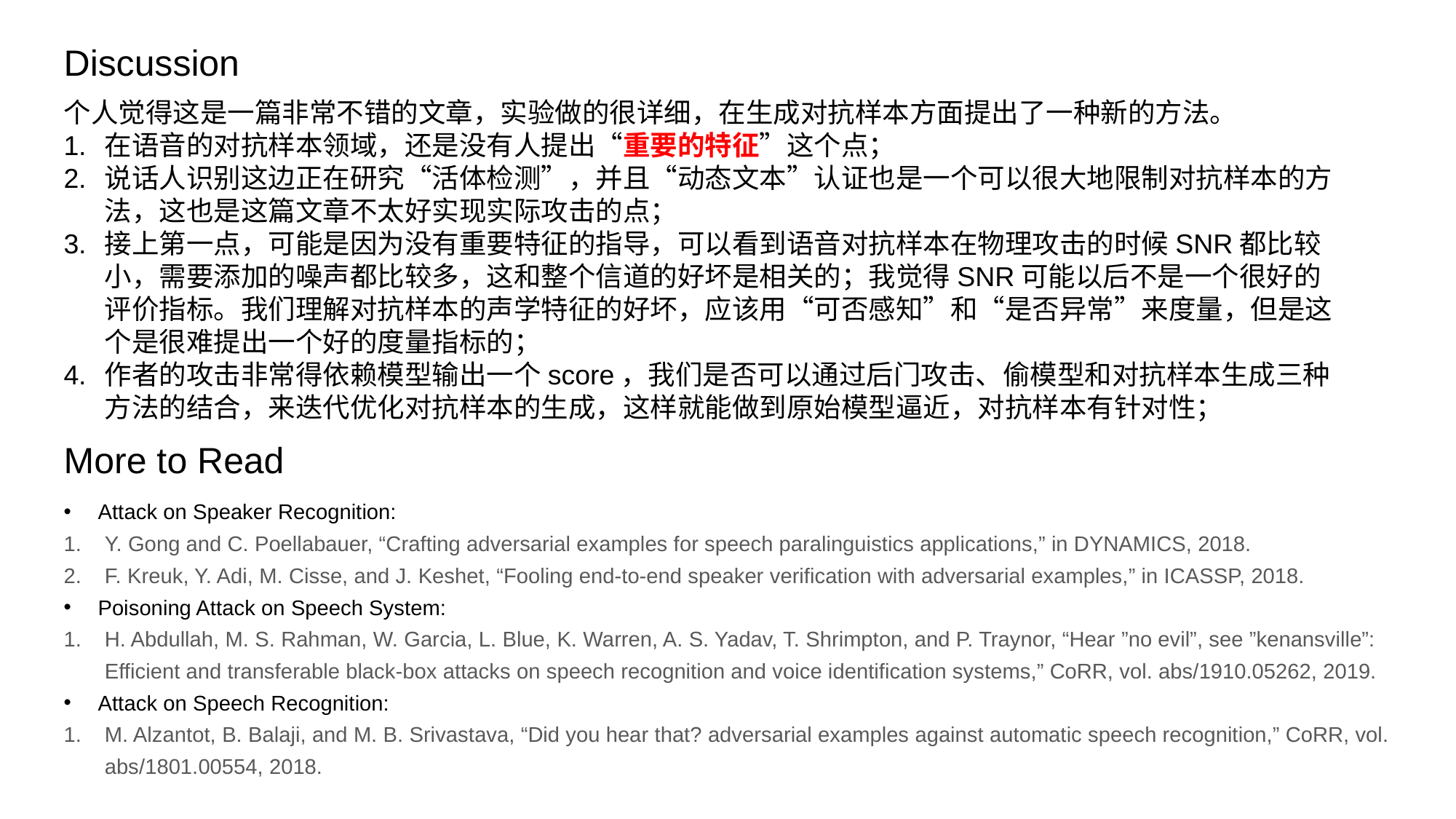

Discussion
个人觉得这是一篇非常不错的文章，实验做的很详细，在生成对抗样本方面提出了一种新的方法。
在语音的对抗样本领域，还是没有人提出“重要的特征”这个点；
说话人识别这边正在研究“活体检测”，并且“动态文本”认证也是一个可以很大地限制对抗样本的方法，这也是这篇文章不太好实现实际攻击的点；
接上第一点，可能是因为没有重要特征的指导，可以看到语音对抗样本在物理攻击的时候SNR都比较小，需要添加的噪声都比较多，这和整个信道的好坏是相关的；我觉得SNR可能以后不是一个很好的评价指标。我们理解对抗样本的声学特征的好坏，应该用“可否感知”和“是否异常”来度量，但是这个是很难提出一个好的度量指标的；
作者的攻击非常得依赖模型输出一个score，我们是否可以通过后门攻击、偷模型和对抗样本生成三种方法的结合，来迭代优化对抗样本的生成，这样就能做到原始模型逼近，对抗样本有针对性；
More to Read
Attack on Speaker Recognition:
Y. Gong and C. Poellabauer, “Crafting adversarial examples for speech paralinguistics applications,” in DYNAMICS, 2018.
F. Kreuk, Y. Adi, M. Cisse, and J. Keshet, “Fooling end-to-end speaker verification with adversarial examples,” in ICASSP, 2018.
Poisoning Attack on Speech System:
H. Abdullah, M. S. Rahman, W. Garcia, L. Blue, K. Warren, A. S. Yadav, T. Shrimpton, and P. Traynor, “Hear ”no evil”, see ”kenansville”: Efficient and transferable black-box attacks on speech recognition and voice identification systems,” CoRR, vol. abs/1910.05262, 2019.
Attack on Speech Recognition:
M. Alzantot, B. Balaji, and M. B. Srivastava, “Did you hear that? adversarial examples against automatic speech recognition,” CoRR, vol. abs/1801.00554, 2018.